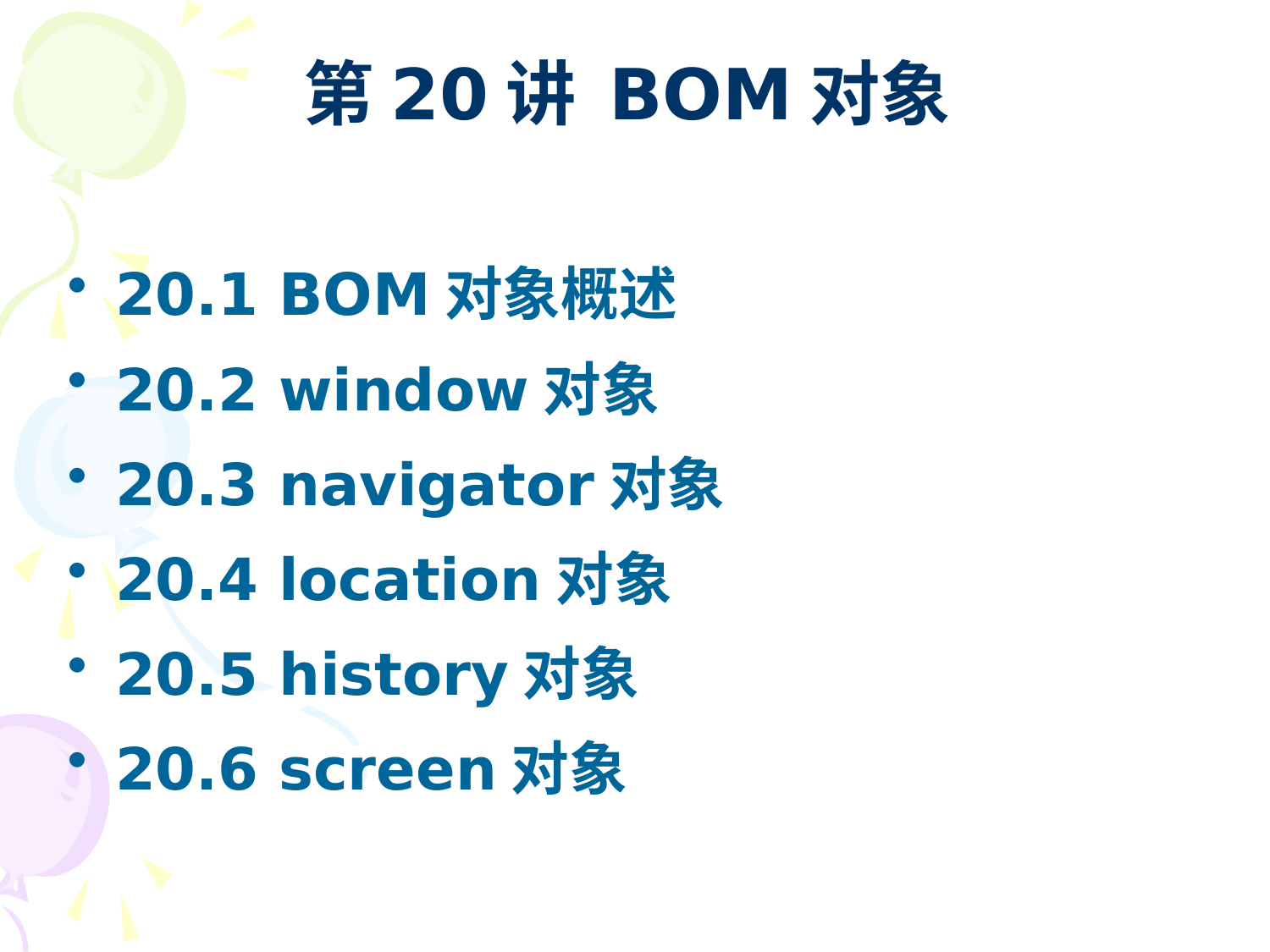

# 第20讲 BOM对象
20.1 BOM对象概述
20.2 window对象
20.3 navigator对象
20.4 location对象
20.5 history对象
20.6 screen对象